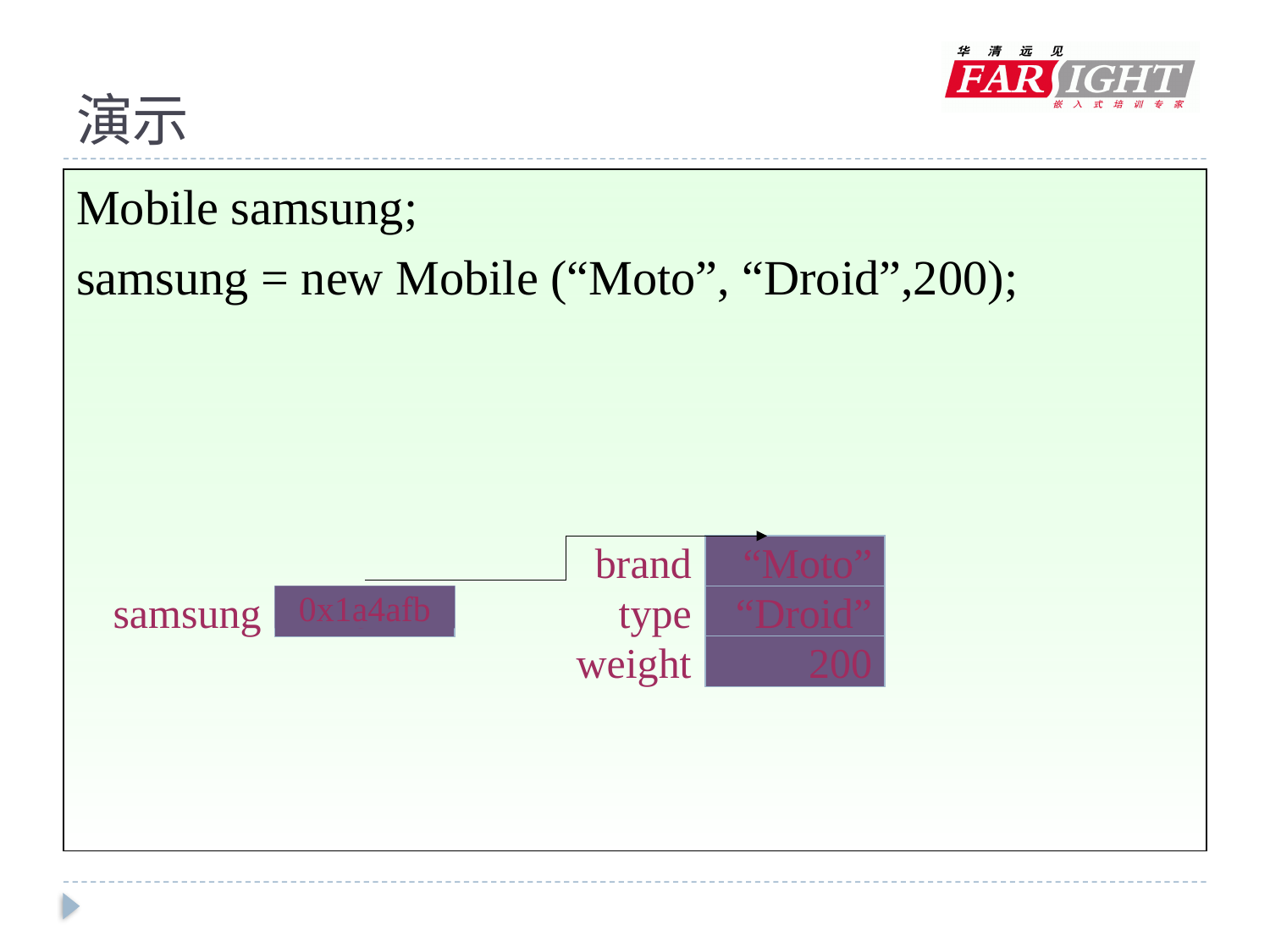

# 演示
Mobile samsung;
samsung = new Mobile (“Moto”, “Droid”,200);
brand
null
“Moto”
samsung
null
0x1a4afb
type
null
“Droid”
weight
0
200